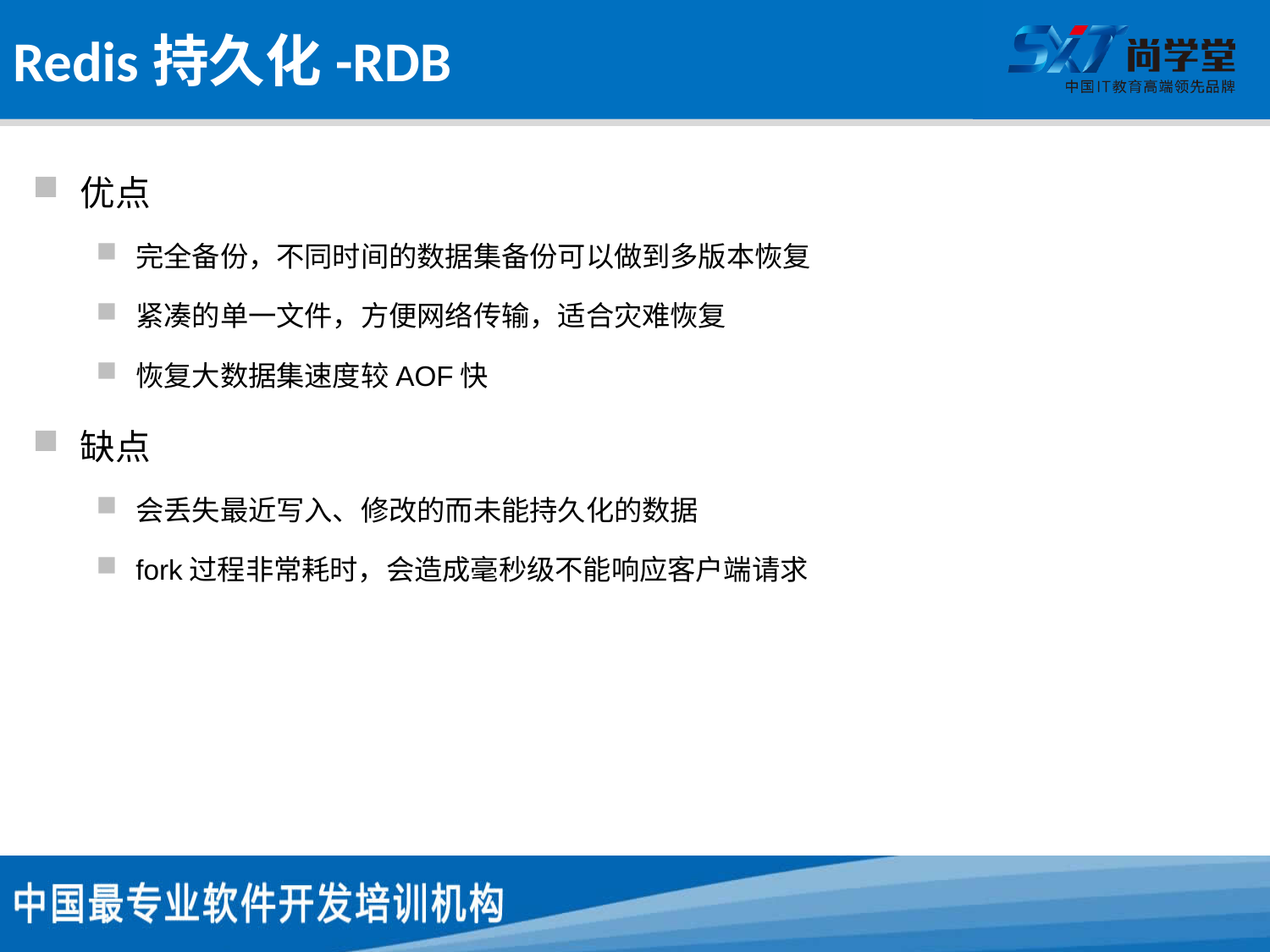

# Redis持久化-RDB
优点
完全备份，不同时间的数据集备份可以做到多版本恢复
紧凑的单一文件，方便网络传输，适合灾难恢复
恢复大数据集速度较AOF快
缺点
会丢失最近写入、修改的而未能持久化的数据
fork过程非常耗时，会造成毫秒级不能响应客户端请求